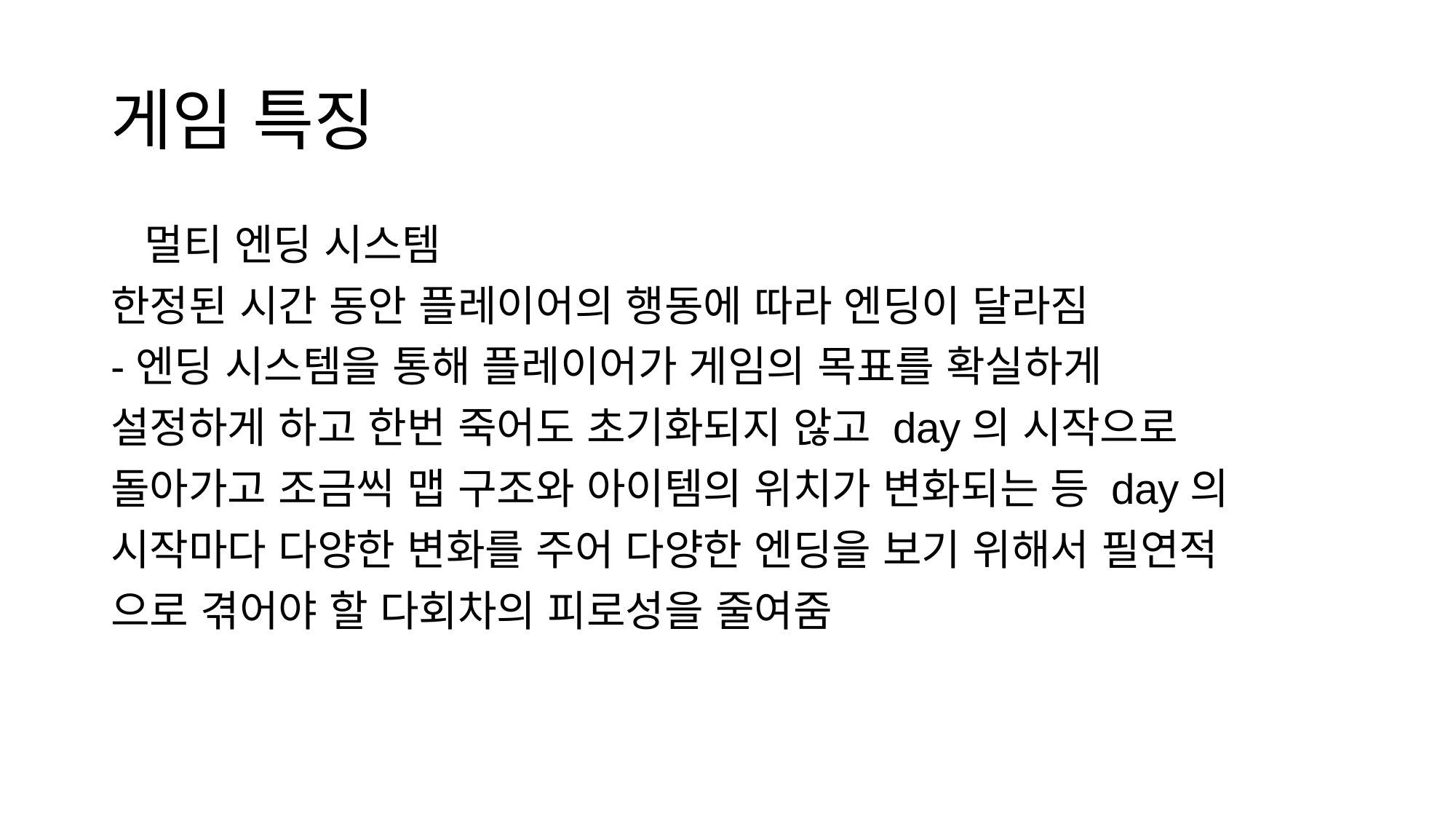

# 게임 특징
  멀티 엔딩 시스템
한정된 시간 동안 플레이어의 행동에 따라 엔딩이 달라짐
-엔딩 시스템을 통해 플레이어가 게임의 목표를 확실하게
설정하게 하고 한번 죽어도 초기화되지 않고 day의 시작으로
돌아가고 조금씩 맵 구조와 아이템의 위치가 변화되는 등 day의
시작마다 다양한 변화를 주어 다양한 엔딩을 보기 위해서 필연적
으로 겪어야 할 다회차의 피로성을 줄여줌